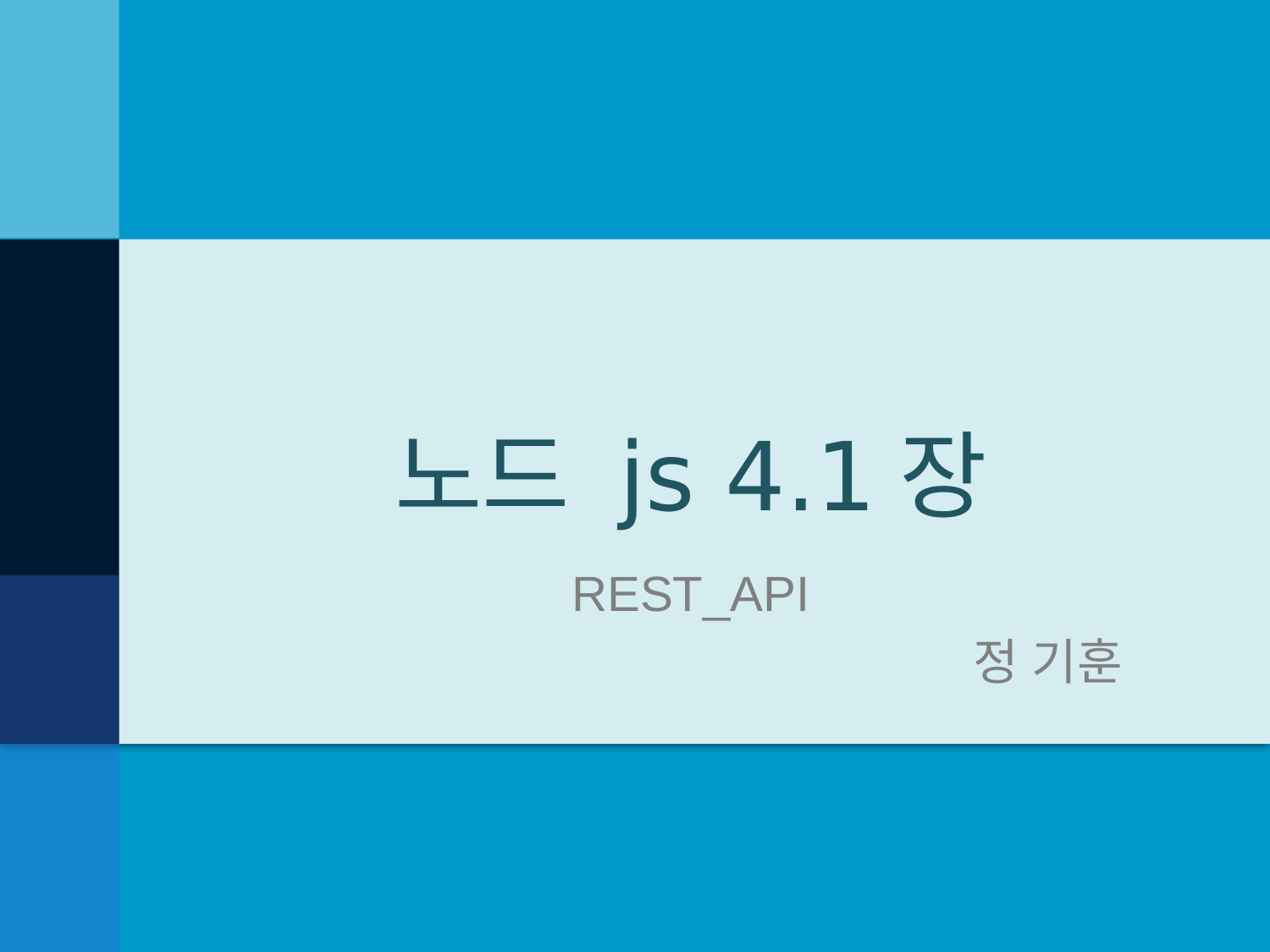

# 노드 js 4.1장
REST_API
정 기훈